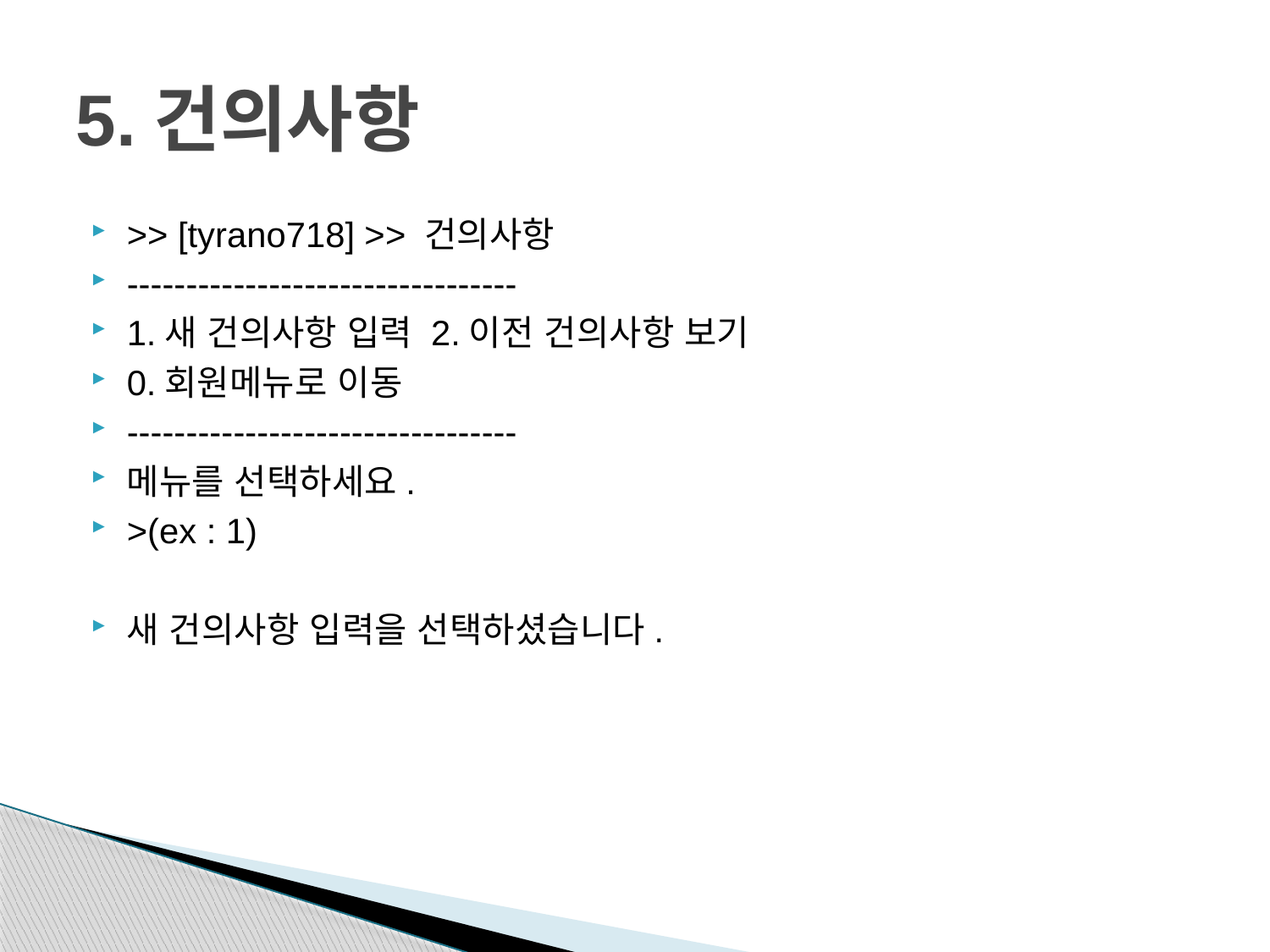

# 5.건의사항
>> [tyrano718] >> 건의사항
---------------------------------
1.새 건의사항 입력 2.이전 건의사항 보기
0.회원메뉴로 이동
---------------------------------
메뉴를 선택하세요.
>(ex : 1)

새 건의사항 입력을 선택하셨습니다.